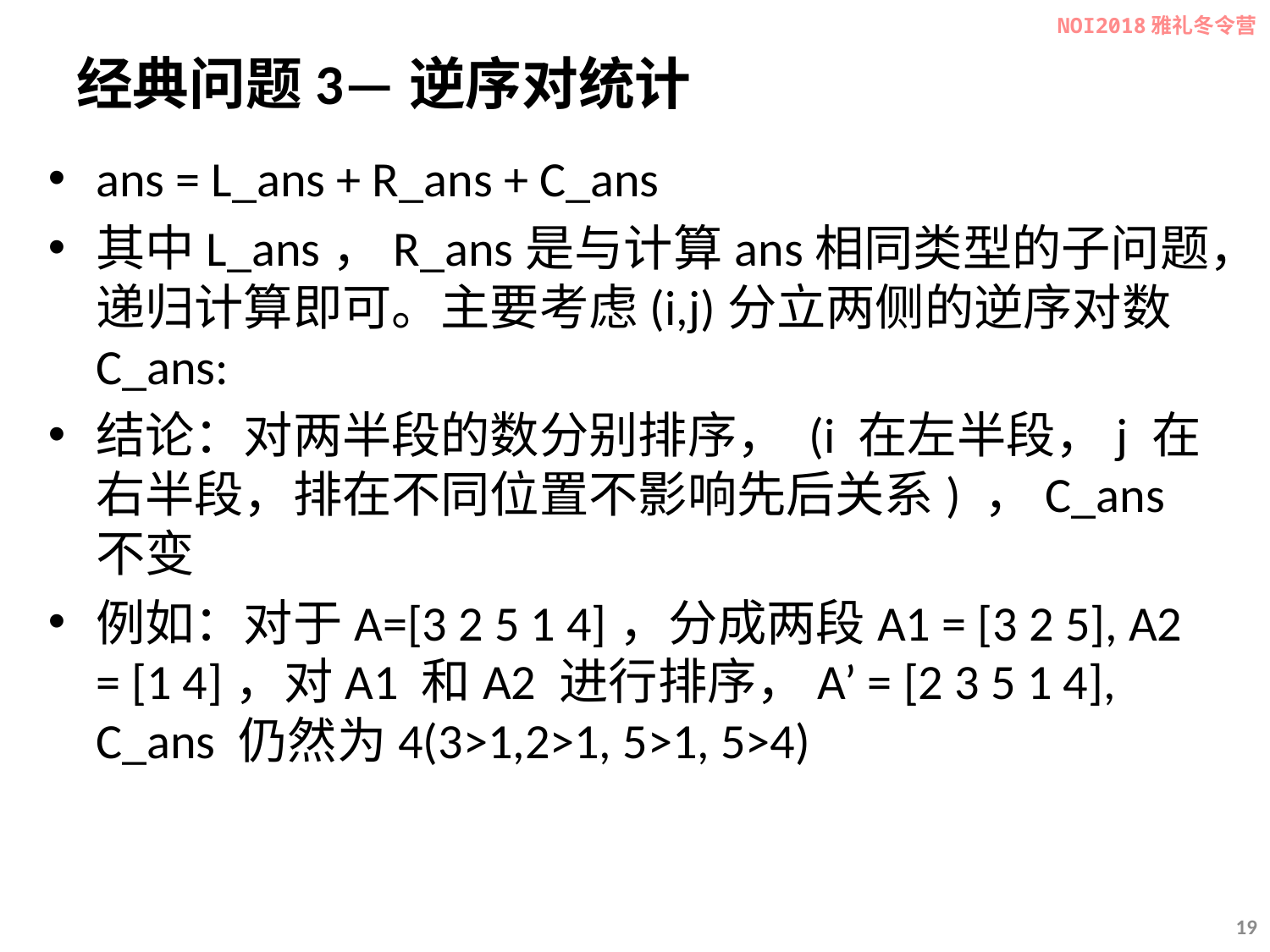

NOI2018雅礼冬令营
# 经典问题3—逆序对统计
ans = L_ans + R_ans + C_ans
其中L_ans，R_ans是与计算ans相同类型的子问题，递归计算即可。主要考虑(i,j)分立两侧的逆序对数C_ans:
结论：对两半段的数分别排序， (i 在左半段，j 在右半段，排在不同位置不影响先后关系) ，C_ans 不变
例如：对于A=[3 2 5 1 4]，分成两段A1 = [3 2 5], A2 = [1 4]，对A1 和A2 进行排序，A’ = [2 3 5 1 4], C_ans 仍然为4(3>1,2>1, 5>1, 5>4)
19